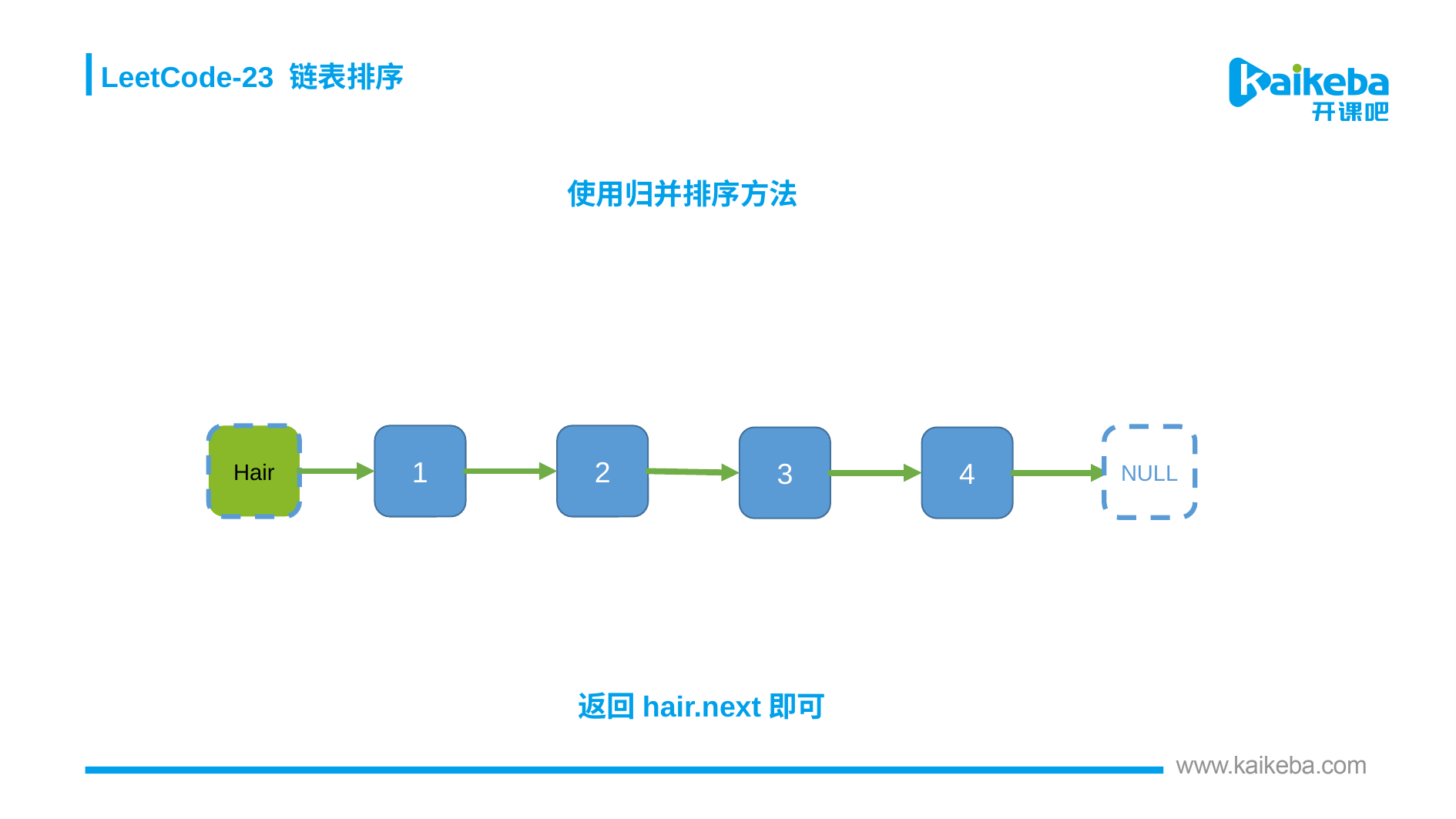

LeetCode-23 链表排序
使用归并排序方法
Hair
1
2
NULL
3
4
返回hair.next即可